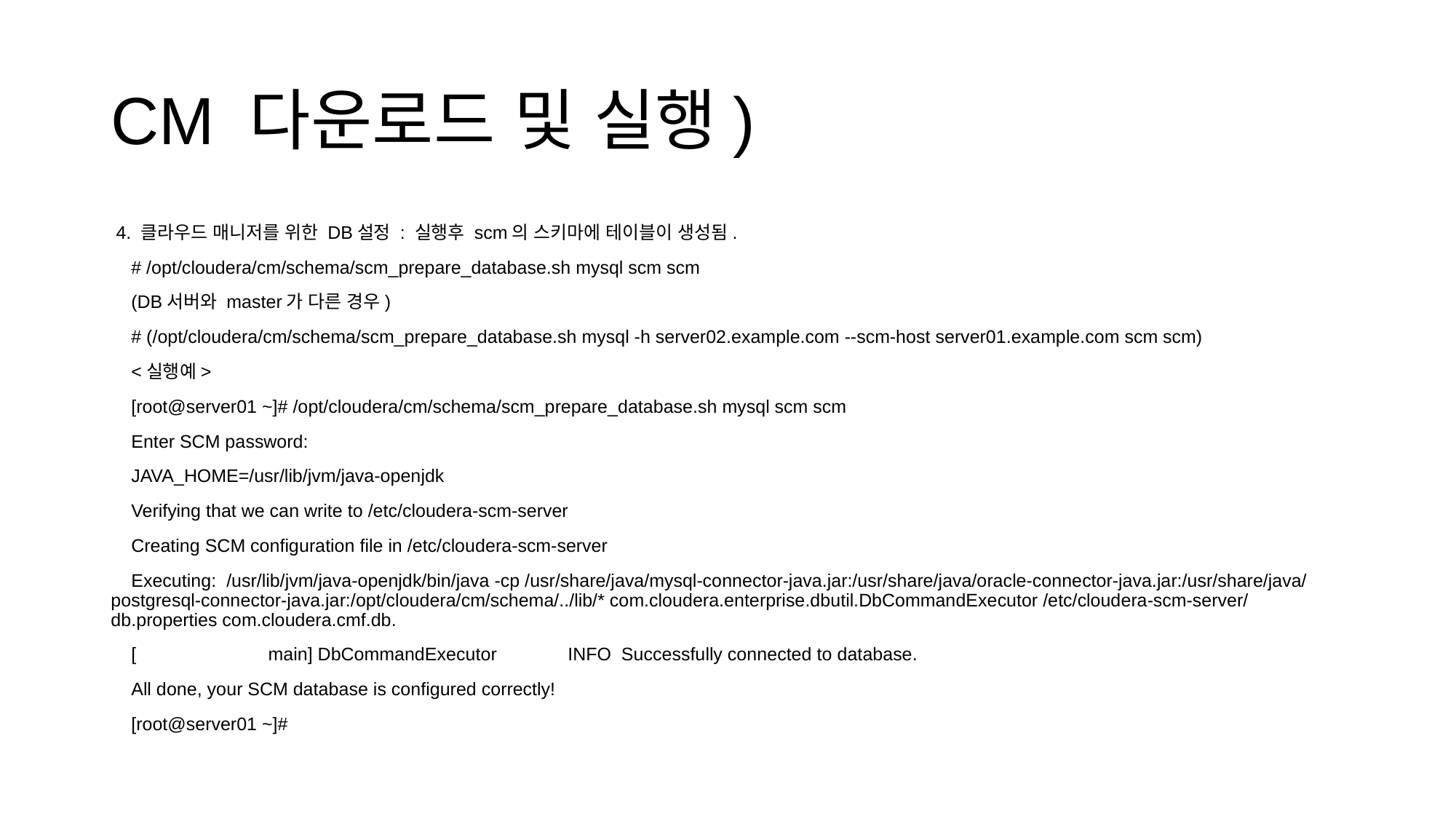

# CM 다운로드 및 실행)
 4. 클라우드 매니저를 위한 DB설정 : 실행후 scm의 스키마에 테이블이 생성됨.
    # /opt/cloudera/cm/schema/scm_prepare_database.sh mysql scm scm
    (DB서버와 master가 다른 경우)
    # (/opt/cloudera/cm/schema/scm_prepare_database.sh mysql -h server02.example.com --scm-host server01.example.com scm scm)
    <실행예>
    [root@server01 ~]# /opt/cloudera/cm/schema/scm_prepare_database.sh mysql scm scm
    Enter SCM password:
    JAVA_HOME=/usr/lib/jvm/java-openjdk
    Verifying that we can write to /etc/cloudera-scm-server
    Creating SCM configuration file in /etc/cloudera-scm-server
    Executing:  /usr/lib/jvm/java-openjdk/bin/java -cp /usr/share/java/mysql-connector-java.jar:/usr/share/java/oracle-connector-java.jar:/usr/share/java/postgresql-connector-java.jar:/opt/cloudera/cm/schema/../lib/* com.cloudera.enterprise.dbutil.DbCommandExecutor /etc/cloudera-scm-server/db.properties com.cloudera.cmf.db.
    [                          main] DbCommandExecutor              INFO  Successfully connected to database.
    All done, your SCM database is configured correctly!
    [root@server01 ~]#